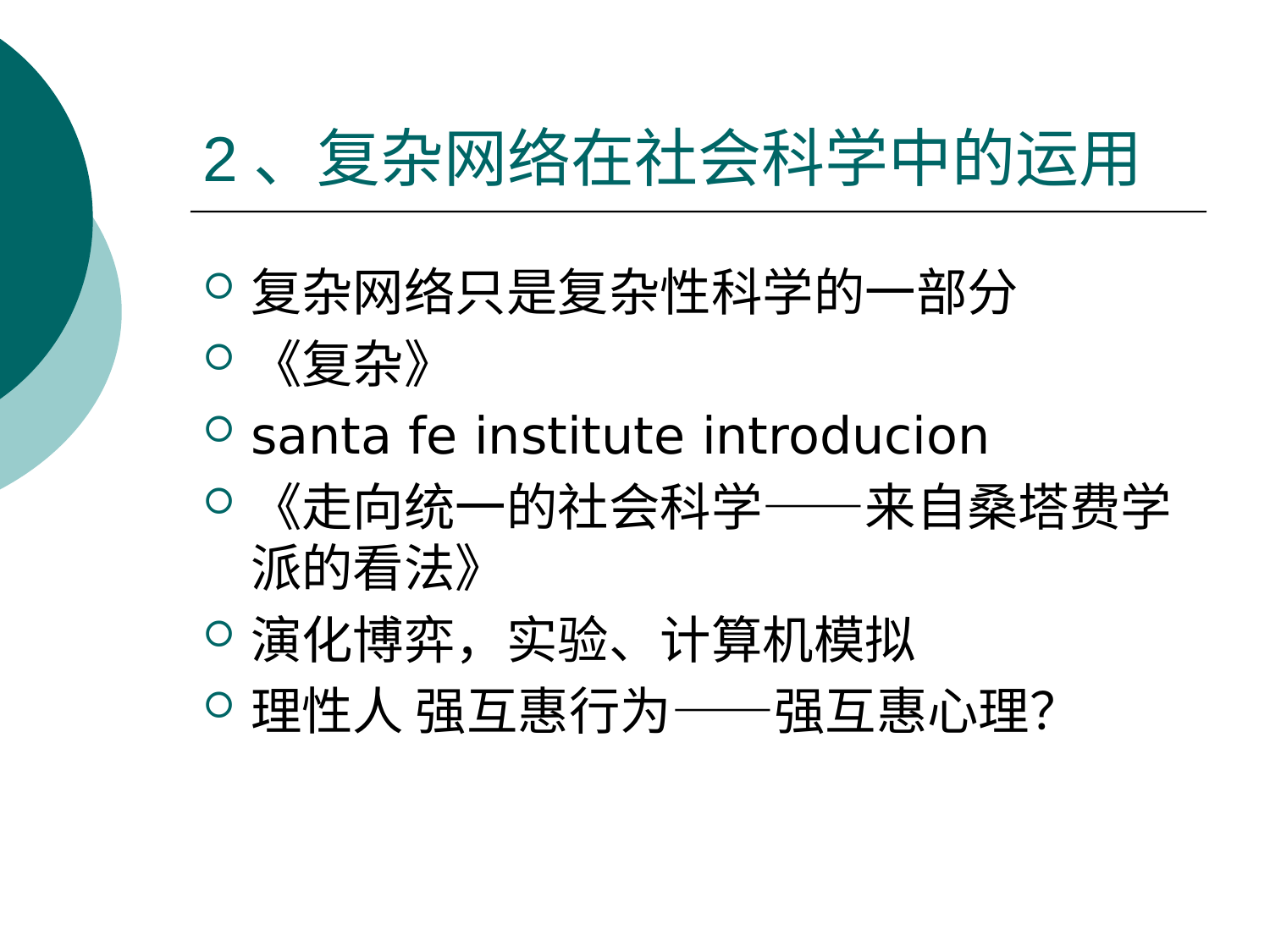

# 2、复杂网络在社会科学中的运用
复杂网络只是复杂性科学的一部分
《复杂》
santa fe institute introducion
《走向统一的社会科学——来自桑塔费学派的看法》
演化博弈，实验、计算机模拟
理性人 强互惠行为——强互惠心理？